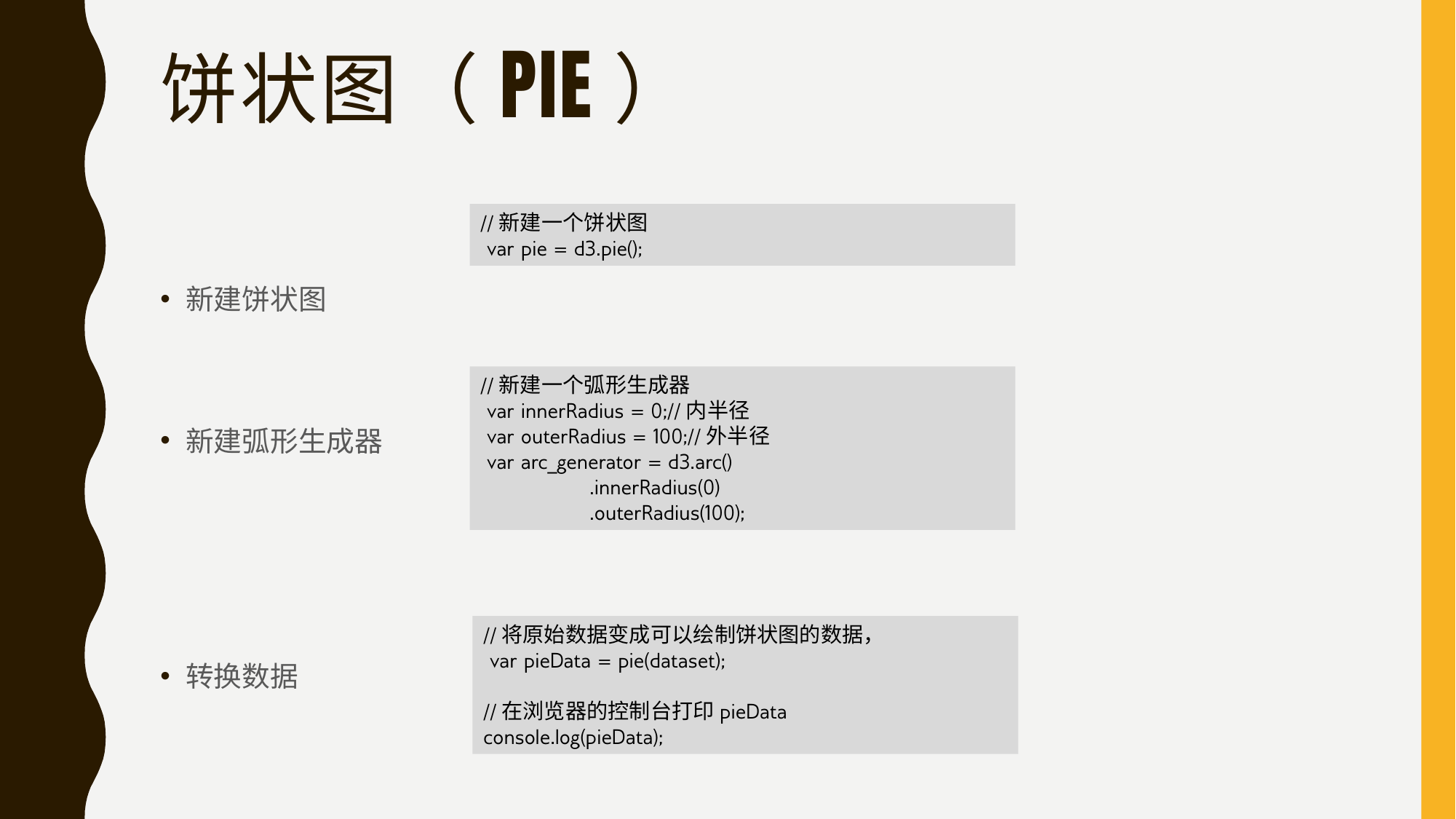

# 饼状图（Pie）
//新建一个饼状图
 var pie = d3.pie();
新建饼状图

新建弧形生成器

转换数据

//新建一个弧形生成器
 var innerRadius = 0;//内半径
 var outerRadius = 100;//外半径
 var arc_generator = d3.arc()
 	.innerRadius(0)
 	.outerRadius(100);
//将原始数据变成可以绘制饼状图的数据，
 var pieData = pie(dataset);

//在浏览器的控制台打印pieData
console.log(pieData);